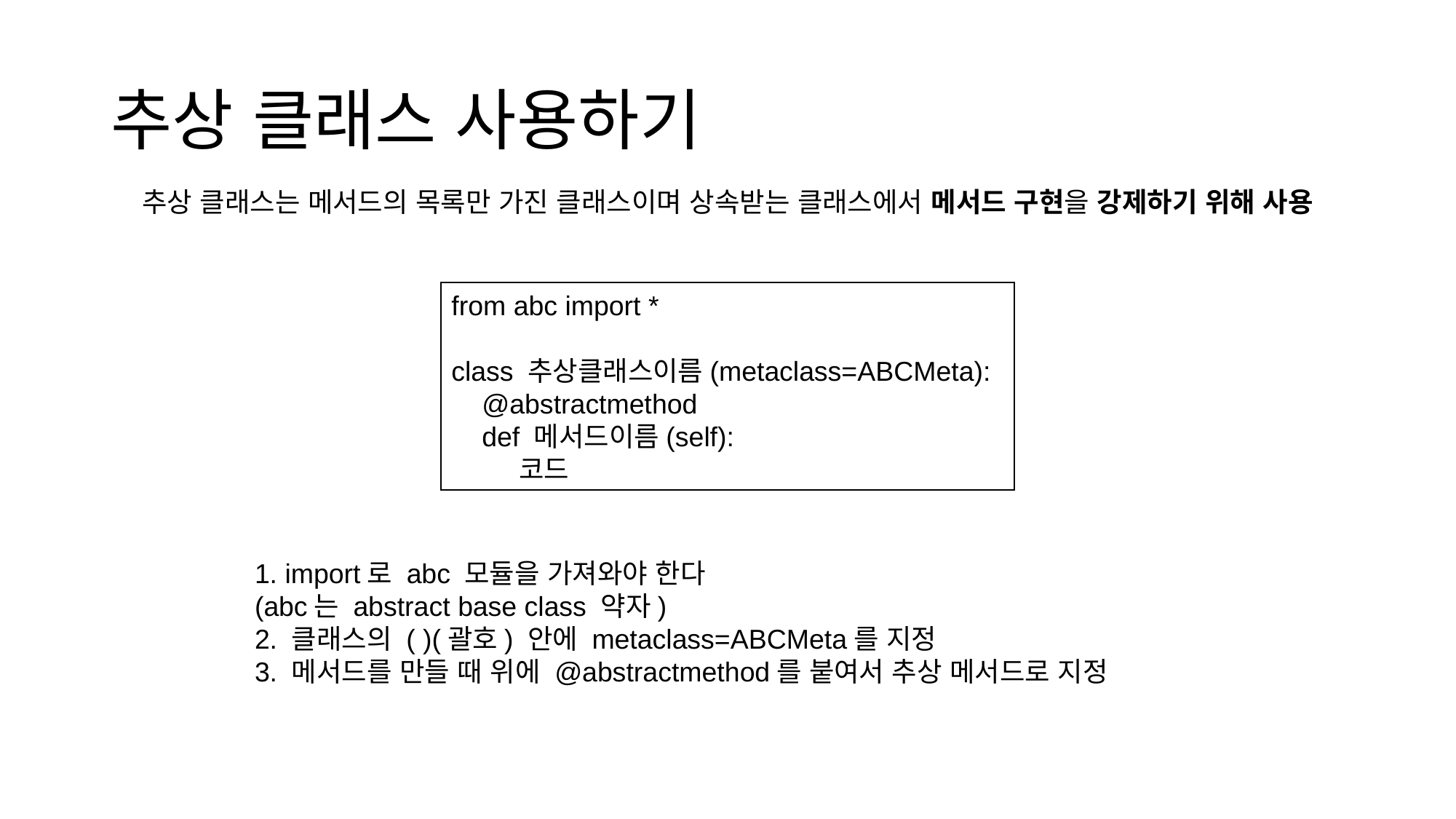

# 추상 클래스 사용하기
추상 클래스는 메서드의 목록만 가진 클래스이며 상속받는 클래스에서 메서드 구현을 강제하기 위해 사용
from abc import *

class 추상클래스이름(metaclass=ABCMeta):
    @abstractmethod
    def 메서드이름(self):
        코드
1. import로 abc 모듈을 가져와야 한다
(abc는 abstract base class 약자)
2. 클래스의 ( )(괄호) 안에 metaclass=ABCMeta를 지정
3. 메서드를 만들 때 위에 @abstractmethod를 붙여서 추상 메서드로 지정